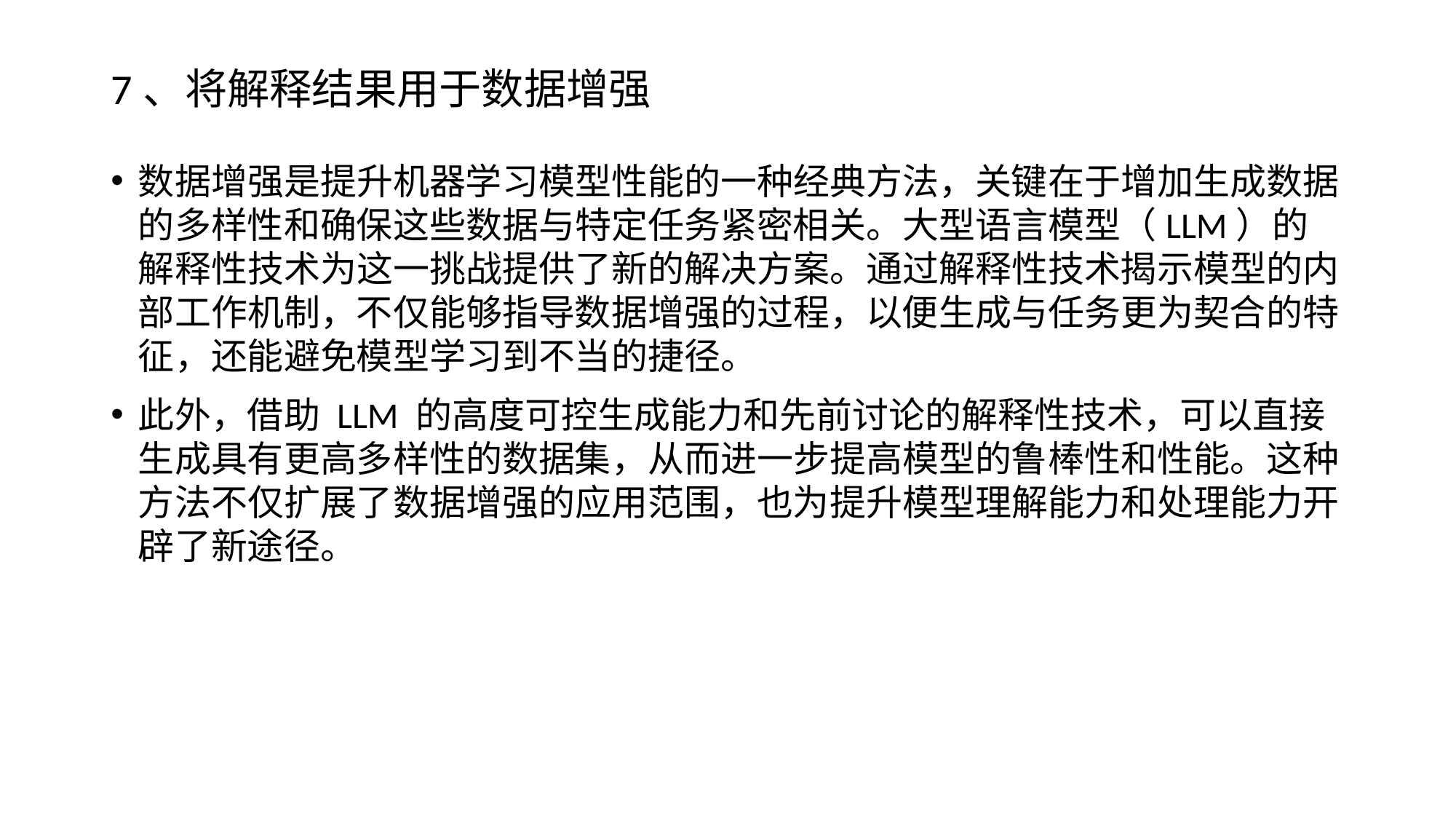

# 7、将解释结果用于数据增强
数据增强是提升机器学习模型性能的一种经典方法，关键在于增加生成数据的多样性和确保这些数据与特定任务紧密相关。大型语言模型（LLM）的解释性技术为这一挑战提供了新的解决方案。通过解释性技术揭示模型的内部工作机制，不仅能够指导数据增强的过程，以便生成与任务更为契合的特征，还能避免模型学习到不当的捷径。
此外，借助 LLM 的高度可控生成能力和先前讨论的解释性技术，可以直接生成具有更高多样性的数据集，从而进一步提高模型的鲁棒性和性能。这种方法不仅扩展了数据增强的应用范围，也为提升模型理解能力和处理能力开辟了新途径。